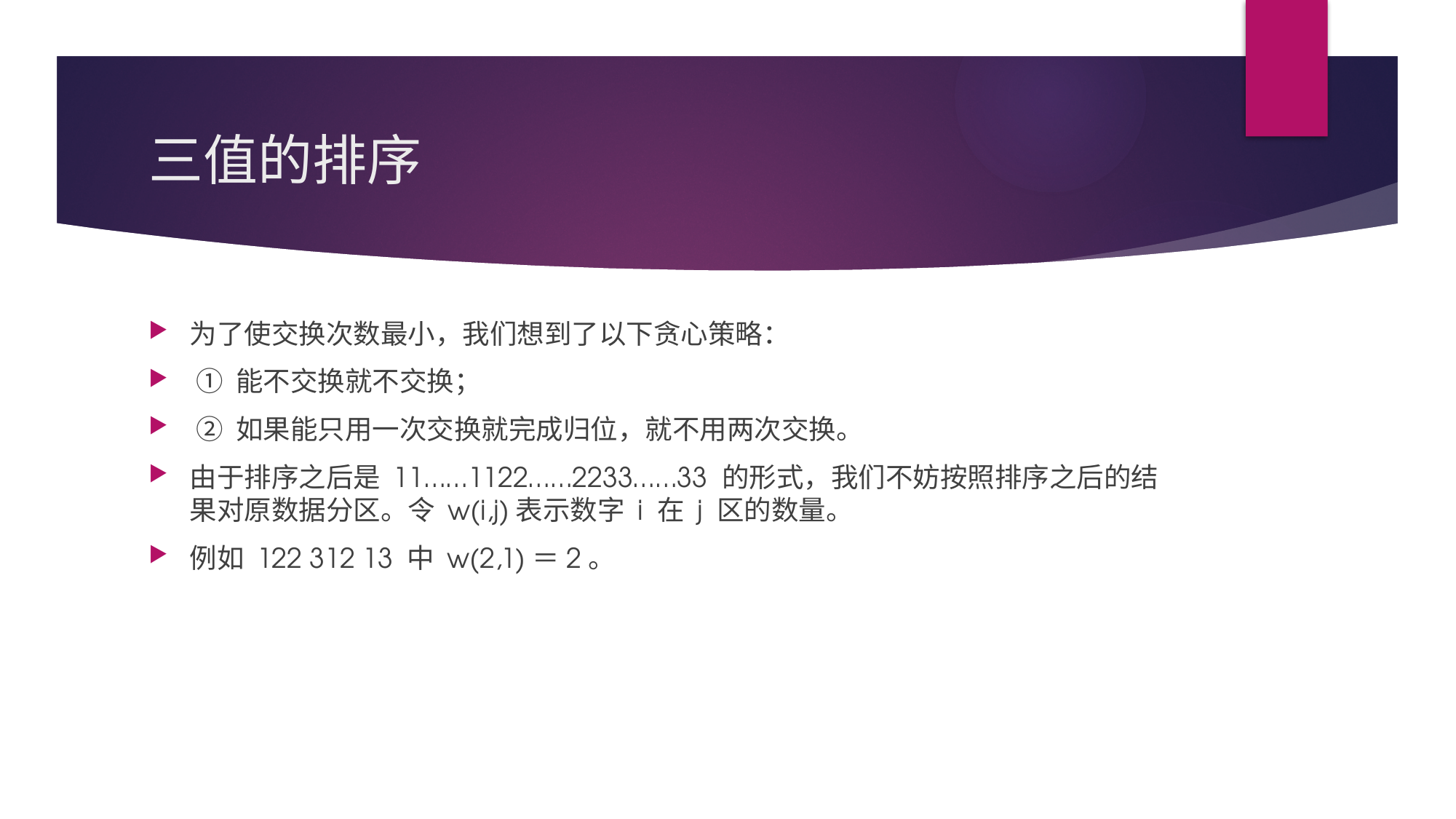

# 三值的排序
为了使交换次数最小，我们想到了以下贪心策略：
 ① 能不交换就不交换；
 ② 如果能只用一次交换就完成归位，就不用两次交换。
由于排序之后是 11……1122……2233……33 的形式，我们不妨按照排序之后的结果对原数据分区。令 w(i,j)表示数字 i 在 j 区的数量。
例如 122 312 13 中 w(2,1)＝2。